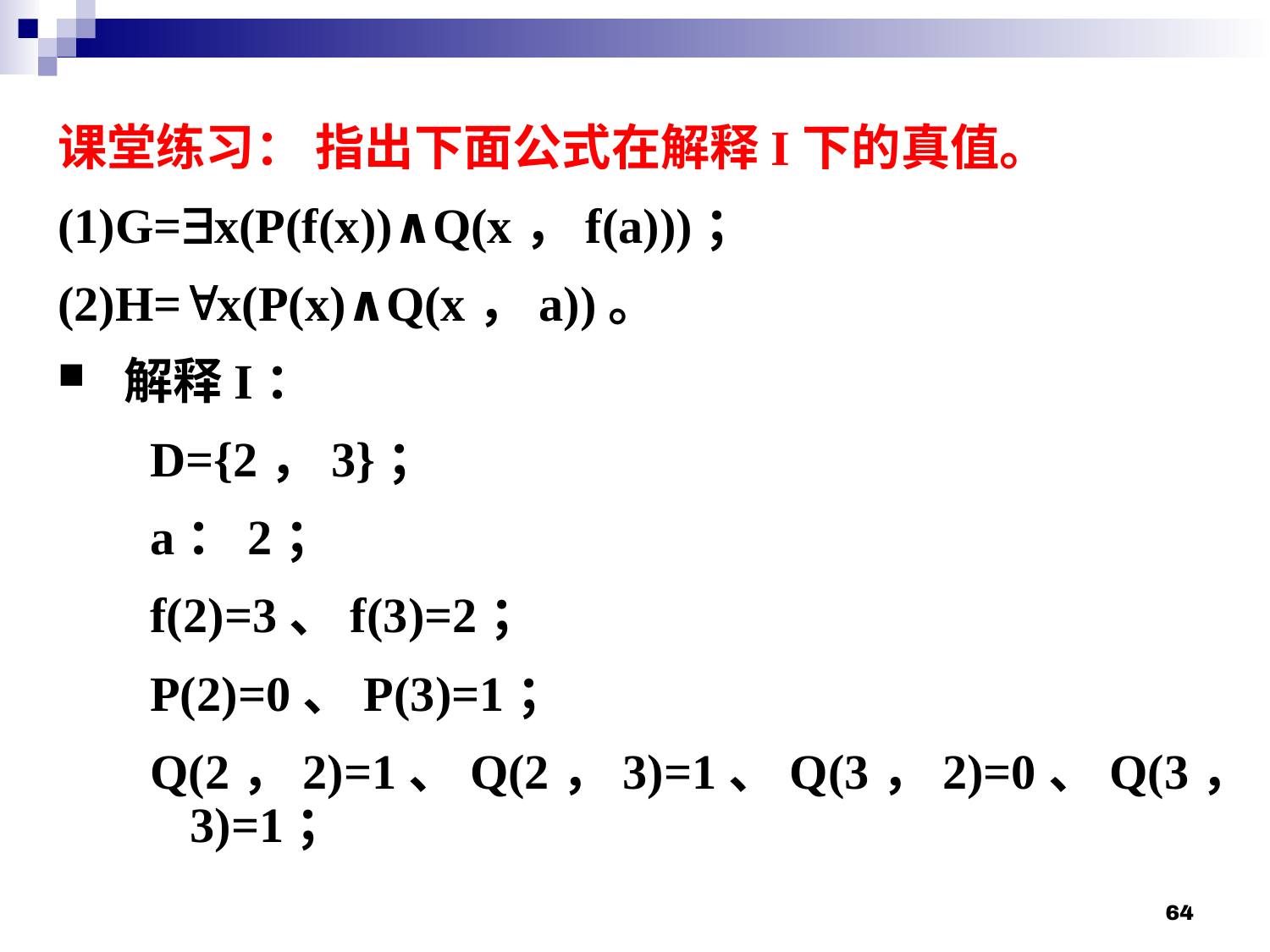

课堂练习： 指出下面公式在解释I下的真值。
(1)G=∃x(P(f(x))∧Q(x，f(a)))；
(2)H=∀x(P(x)∧Q(x，a))。
解释I：
D={2，3}；
a：2；
f(2)=3、f(3)=2；
P(2)=0、P(3)=1；
Q(2，2)=1、Q(2，3)=1、Q(3，2)=0、Q(3，3)=1；
64